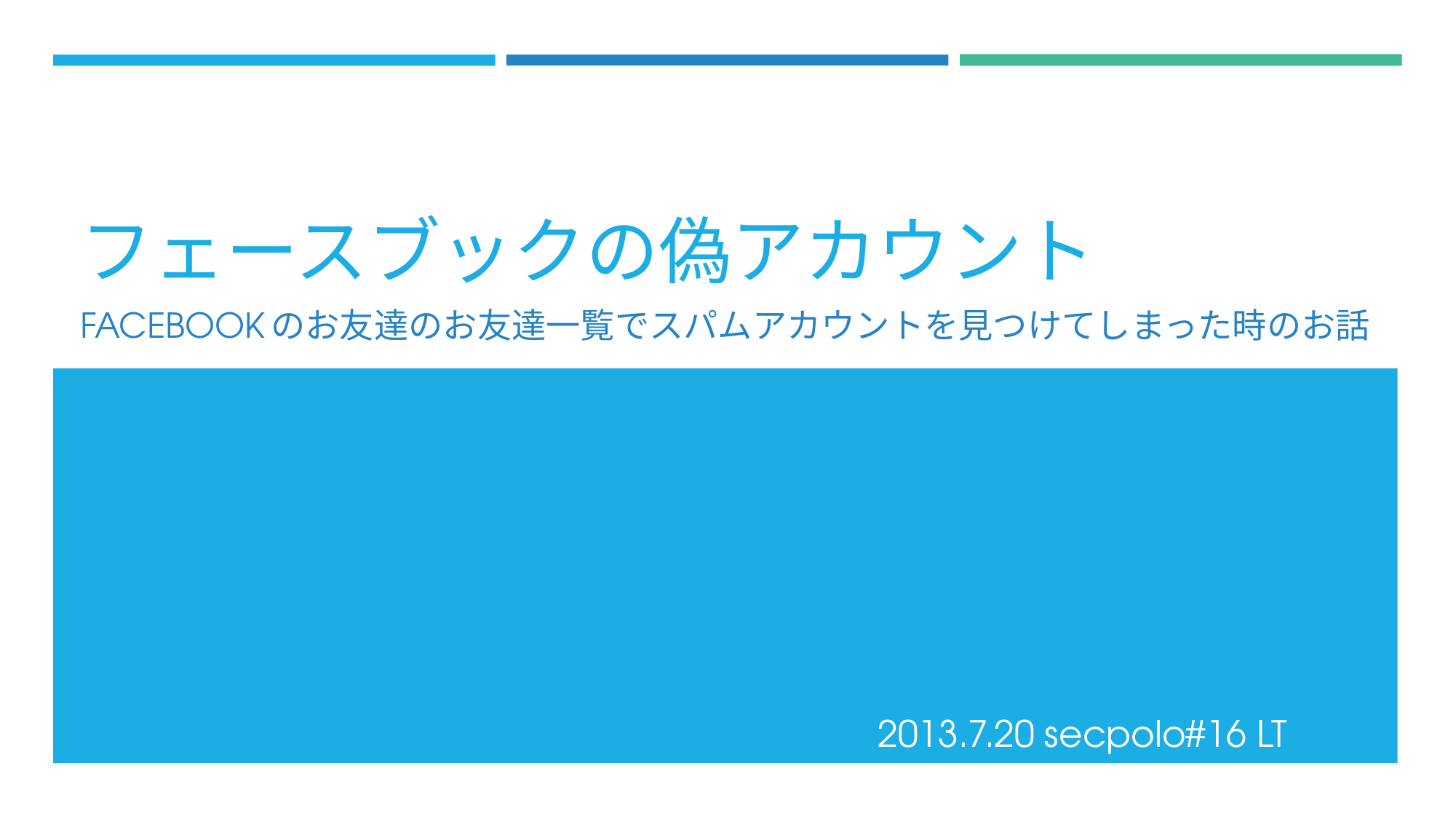

# フェースブックの偽アカウント
Facebookのお友達のお友達一覧でスパムアカウントを見つけてしまった時のお話
2013.7.20 secpolo#16 LT